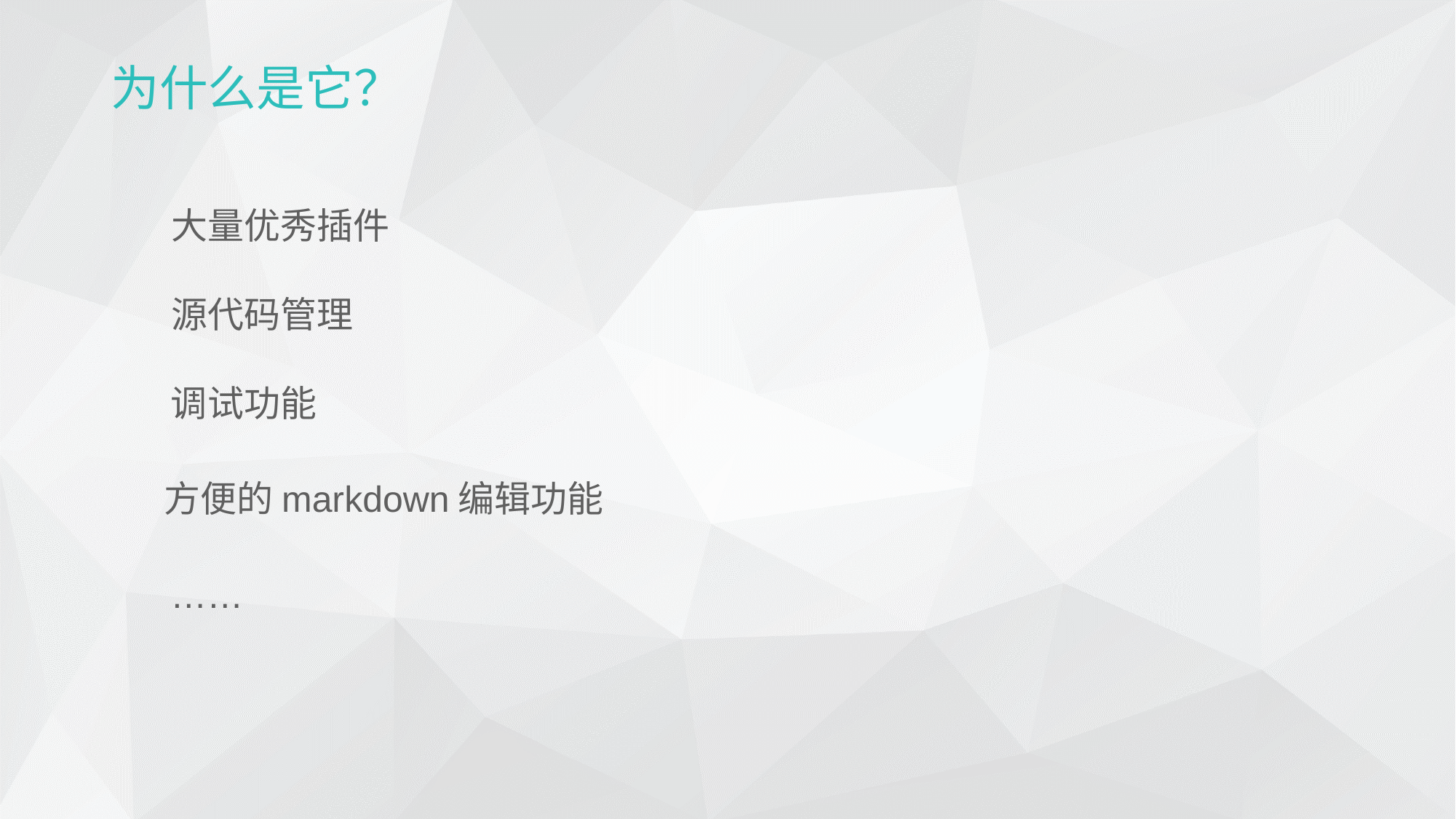

# 为什么是它？
大量优秀插件
源代码管理
调试功能
方便的markdown编辑功能

……